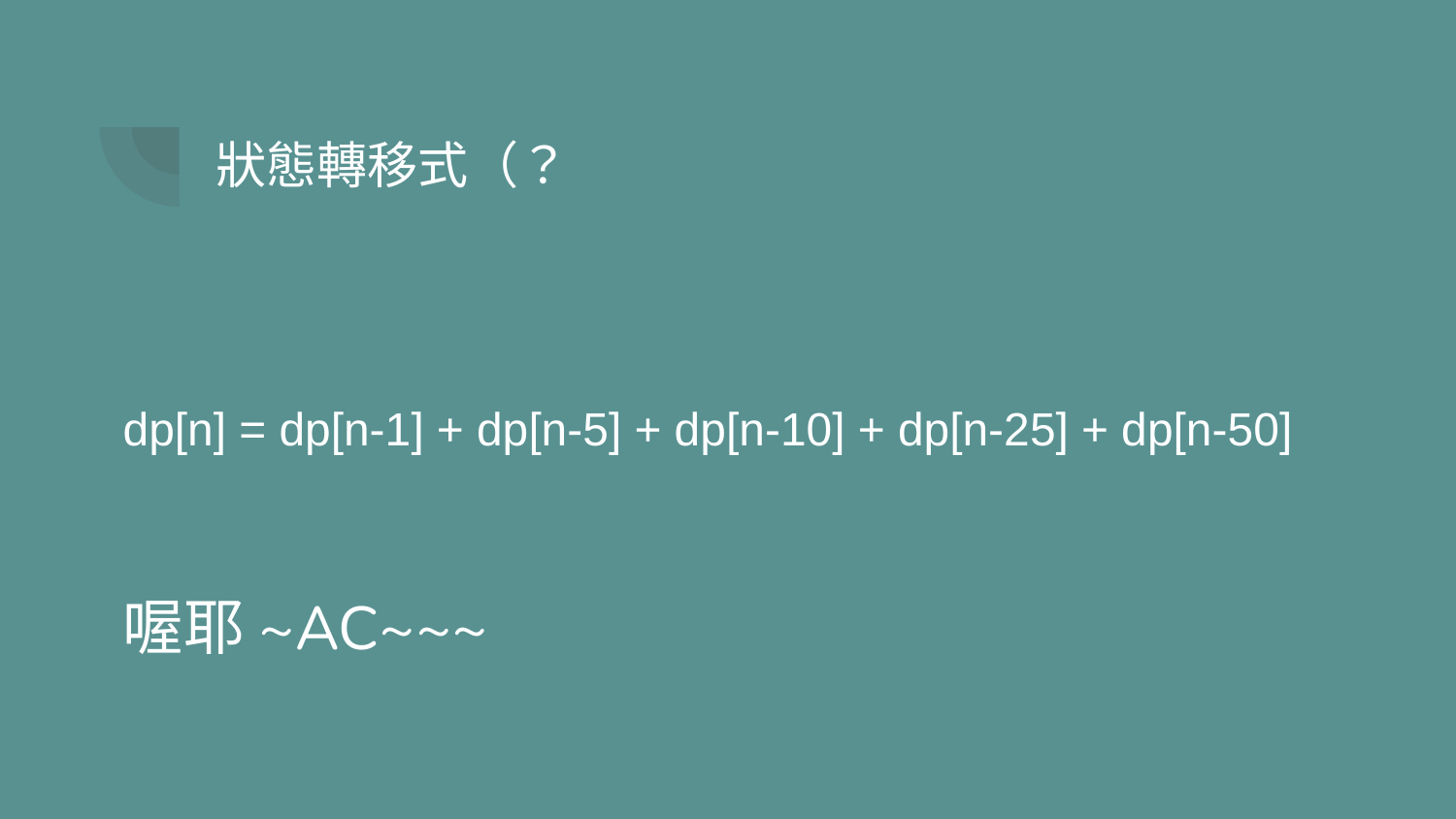

狀態轉移式（？
dp[n] = dp[n-1] + dp[n-5] + dp[n-10] + dp[n-25] + dp[n-50]
喔耶~AC~~~